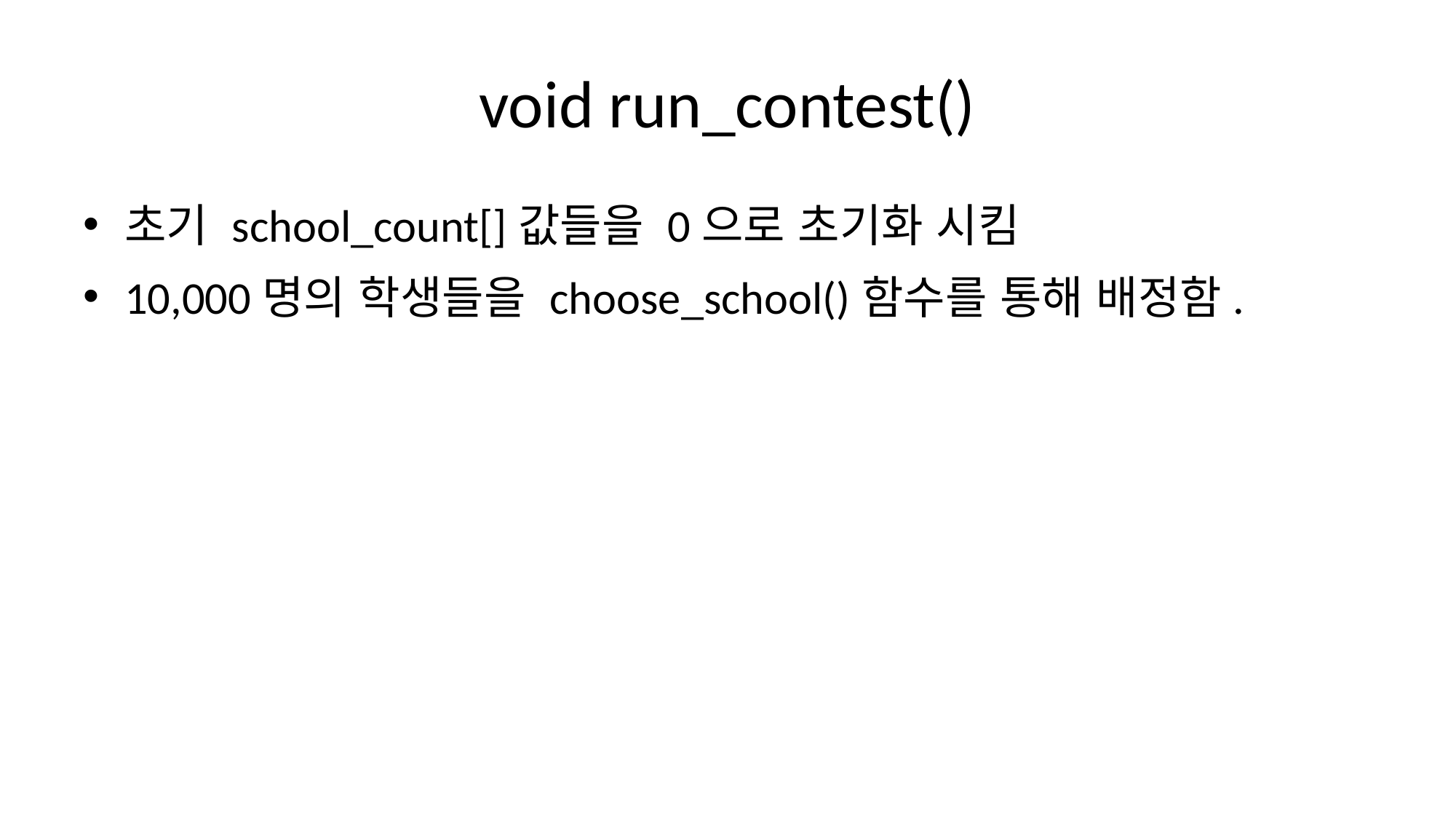

# void run_contest()
초기 school_count[]값들을 0으로 초기화 시킴
10,000명의 학생들을 choose_school()함수를 통해 배정함.